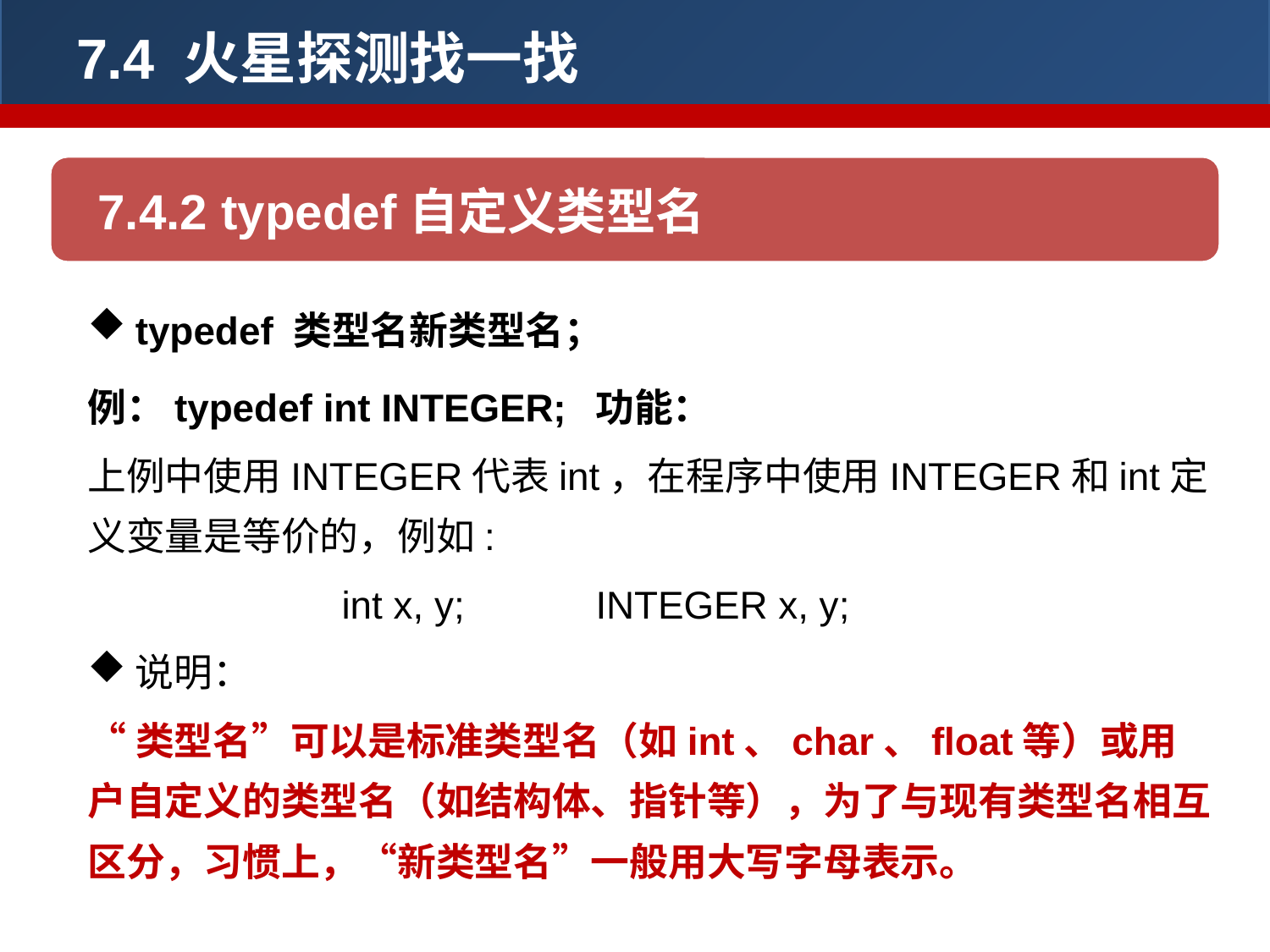

7.4 火星探测找一找
7.4.2 typedef自定义类型名
typedef 类型名新类型名；
例：typedef int INTEGER;	功能：
上例中使用INTEGER代表int，在程序中使用INTEGER和int定义变量是等价的，例如:
		int x, y;		INTEGER x, y;
说明：
“类型名”可以是标准类型名（如int、char、float等）或用户自定义的类型名（如结构体、指针等），为了与现有类型名相互区分，习惯上，“新类型名”一般用大写字母表示。